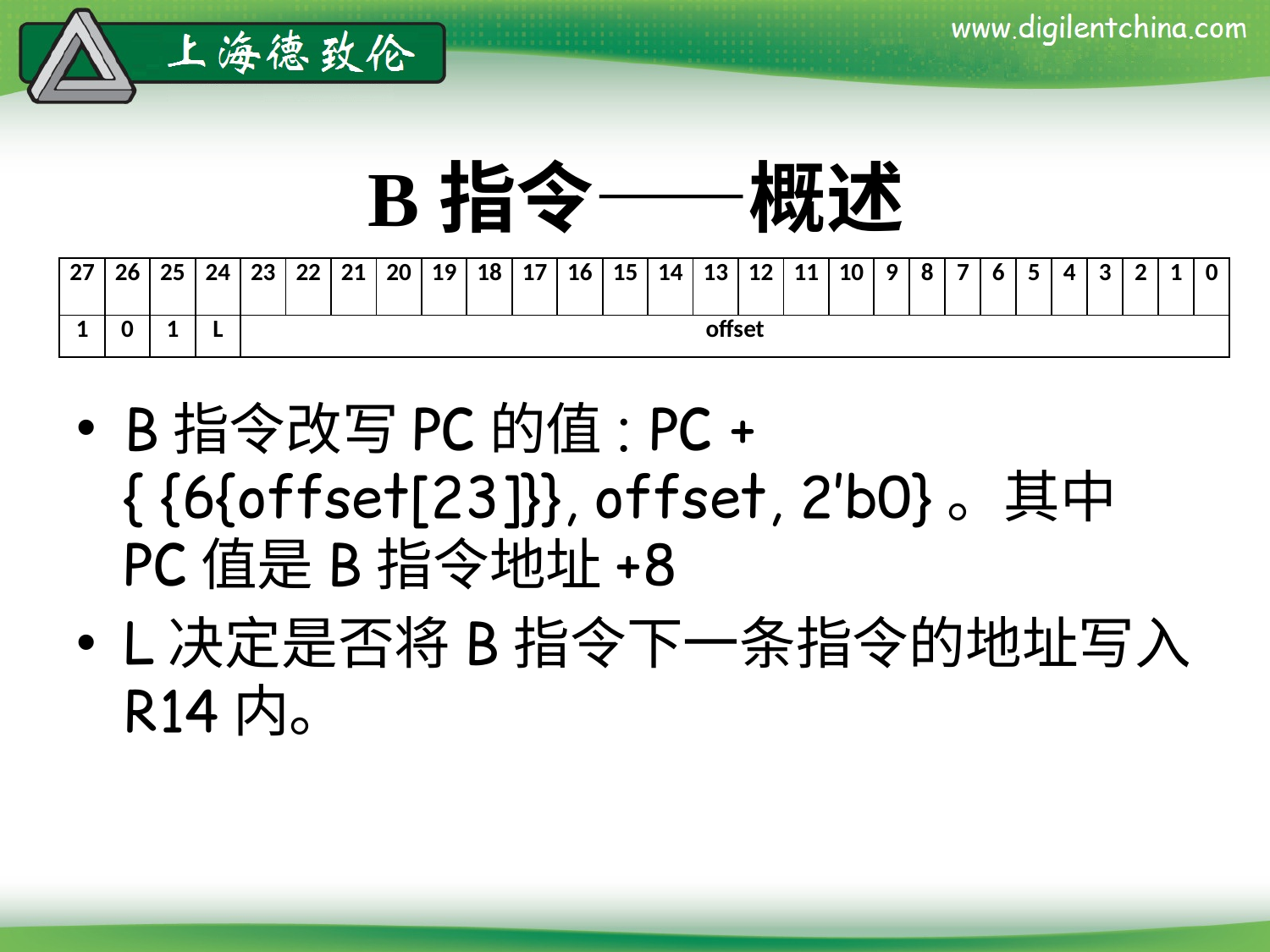

# B指令——概述
| 27 | 26 | 25 | 24 | 23 | 22 | 21 | 20 | 19 | 18 | 17 | 16 | 15 | 14 | 13 | 12 | 11 | 10 | 9 | 8 | 7 | 6 | 5 | 4 | 3 | 2 | 1 | 0 |
| --- | --- | --- | --- | --- | --- | --- | --- | --- | --- | --- | --- | --- | --- | --- | --- | --- | --- | --- | --- | --- | --- | --- | --- | --- | --- | --- | --- |
| 1 | 0 | 1 | L | offset |  |  |  |  |  |  |  |  |  |  |  |  |  |  |  |  |  |  |  |  |  |  |  |
B指令改写PC的值: PC + { {6{offset[23]}}, offset, 2’b0}。其中PC值是B指令地址+8
L决定是否将B指令下一条指令的地址写入R14内。